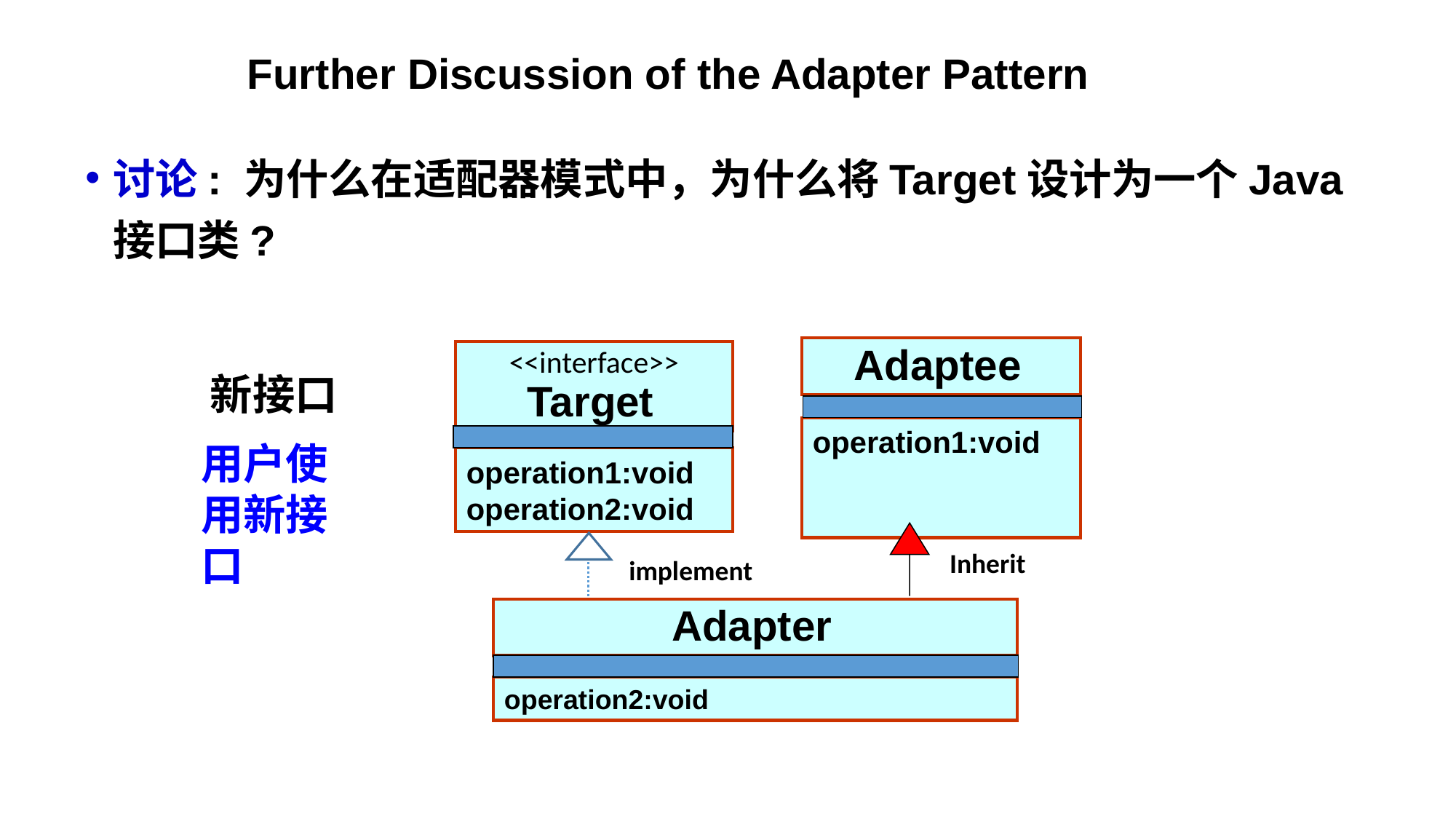

# Further Discussion of the Adapter Pattern
讨论: 为什么在适配器模式中，为什么将Target设计为一个Java接口类?
Adaptee
<<interface>>
Target
新接口

operation1:void

用户使用新接口
operation1:void
operation2:void

Inherit
implement
Adapter

operation2:void